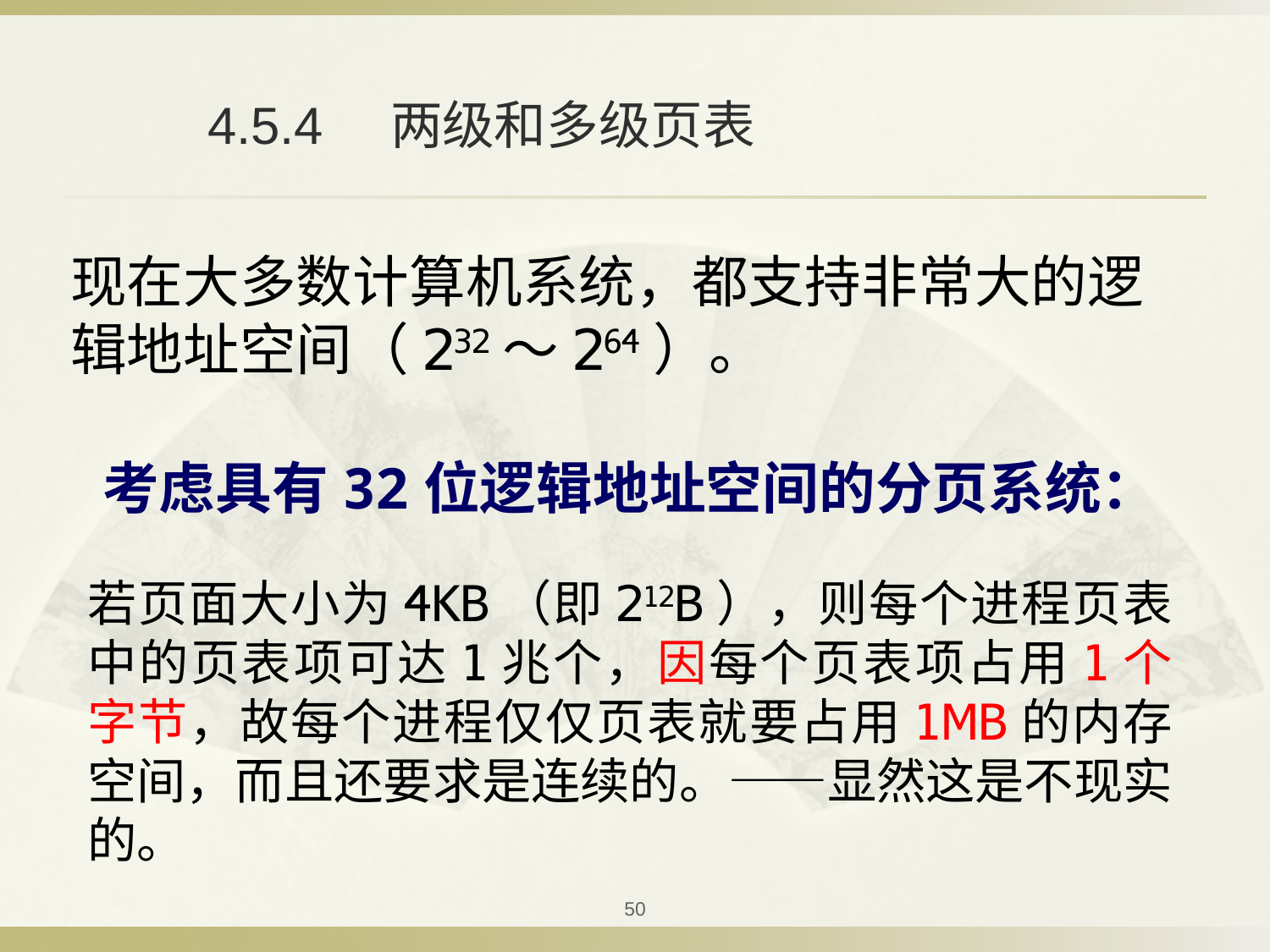

# 4.5.4    两级和多级页表
现在大多数计算机系统，都支持非常大的逻辑地址空间（232～264）。
考虑具有32位逻辑地址空间的分页系统：
若页面大小为4KB（即212B），则每个进程页表中的页表项可达1兆个，因每个页表项占用1个字节，故每个进程仅仅页表就要占用1MB的内存空间，而且还要求是连续的。——显然这是不现实的。
50